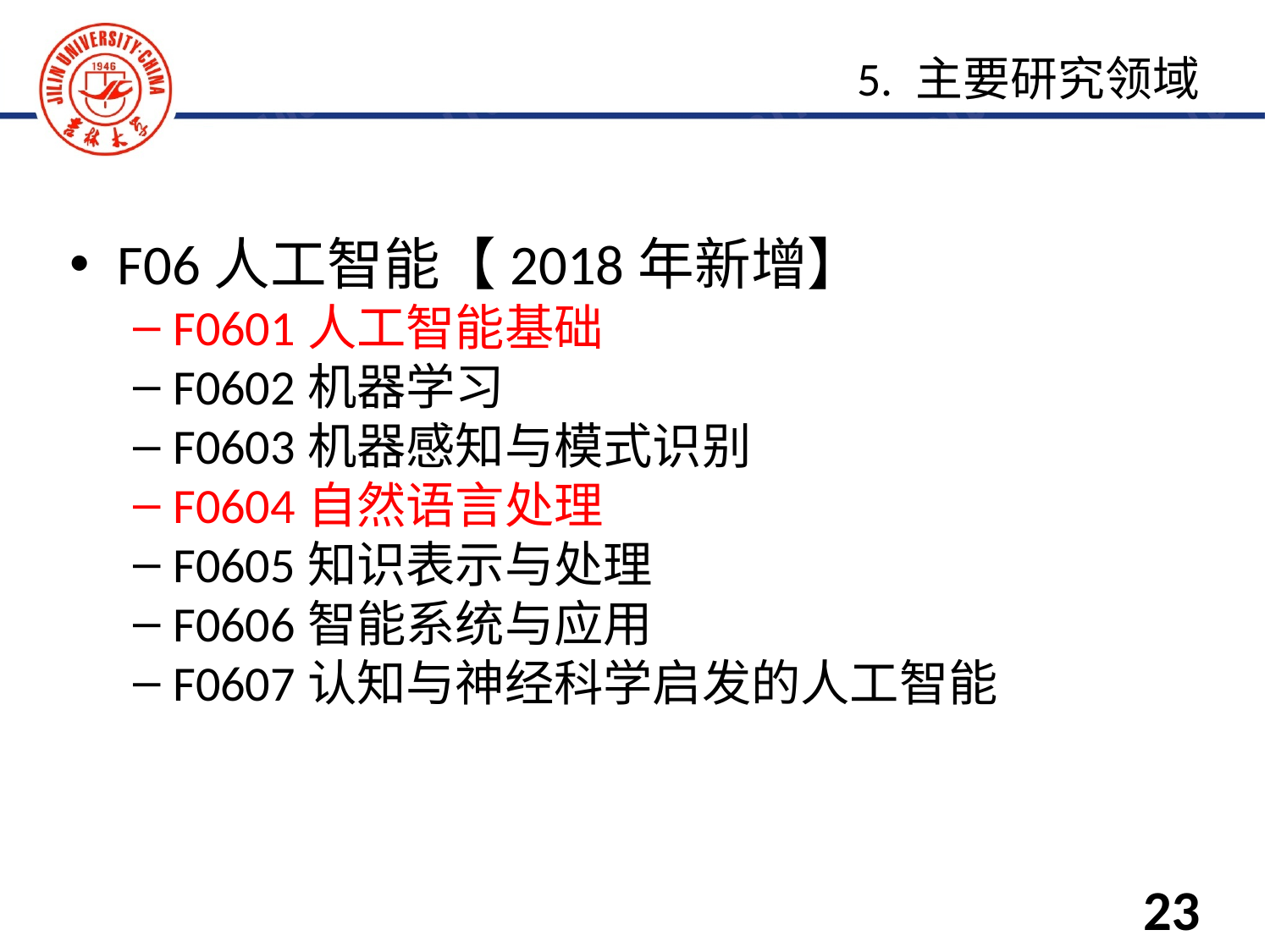

F06人工智能【2018年新增】
F0601人工智能基础
F0602机器学习
F0603机器感知与模式识别
F0604自然语言处理
F0605知识表示与处理
F0606智能系统与应用
F0607认知与神经科学启发的人工智能
5. 主要研究领域
23